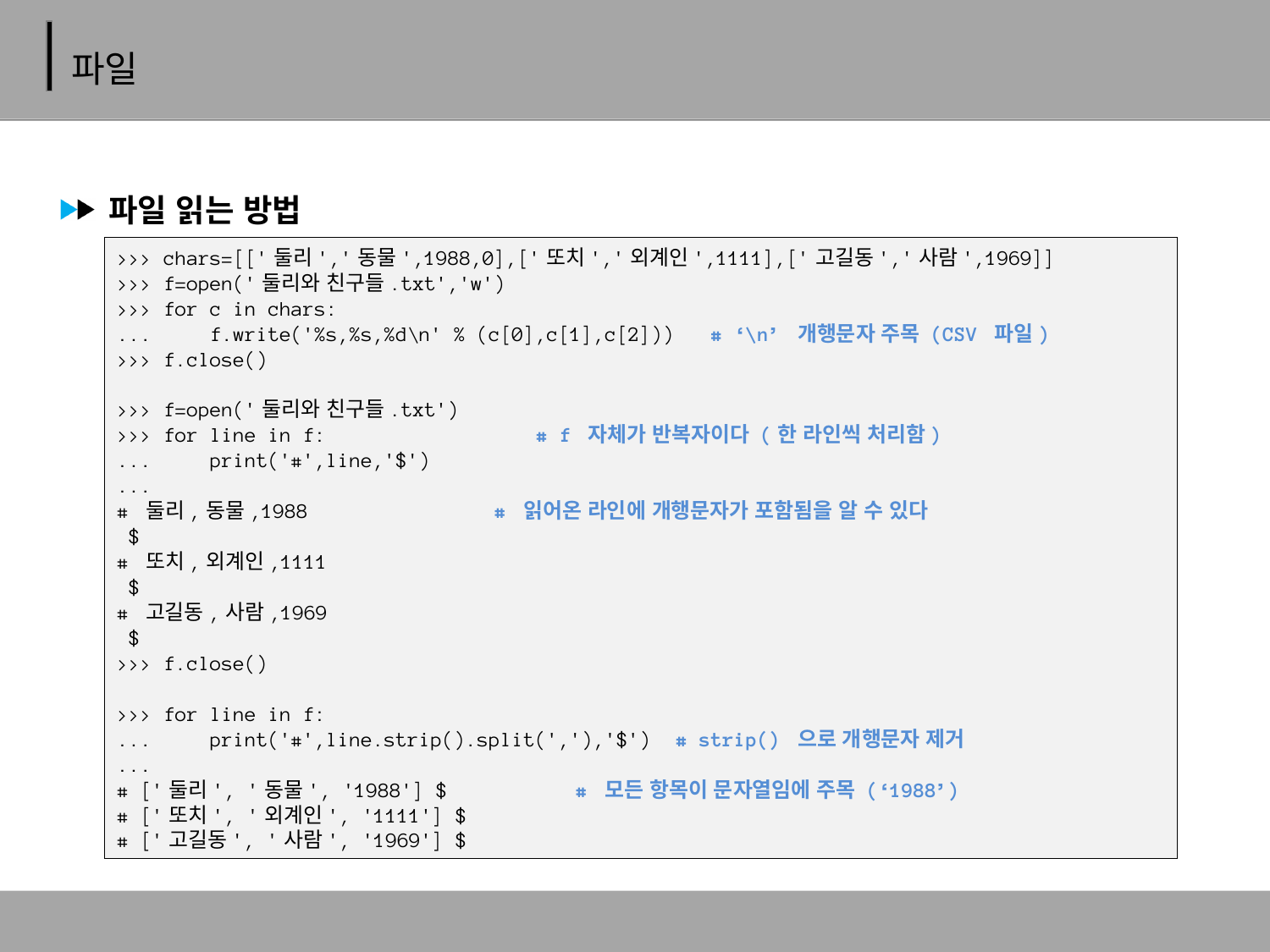

# 파일
파일 읽는 방법
>>> chars=[['둘리','동물',1988,0],['또치','외계인',1111],['고길동','사람',1969]]
>>> f=open('둘리와 친구들.txt','w')
>>> for c in chars:
...     f.write('%s,%s,%d\n' % (c[0],c[1],c[2]))   # ‘\n’ 개행문자 주목 (CSV 파일)
>>> f.close()

>>> f=open('둘리와 친구들.txt')
>>> for line in f:                  # f 자체가 반복자이다 (한 라인씩 처리함)
...     print('#',line,'$')
...
# 둘리,동물,1988                # 읽어온 라인에 개행문자가 포함됨을 알 수 있다
 $
# 또치,외계인,1111
 $
# 고길동,사람,1969
 $
>>> f.close()

>>> for line in f:
...     print('#',line.strip().split(','),'$')  # strip() 으로 개행문자 제거
...
# ['둘리', '동물', '1988'] $           # 모든 항목이 문자열임에 주목 (‘1988’)
# ['또치', '외계인', '1111'] $
# ['고길동', '사람', '1969'] $